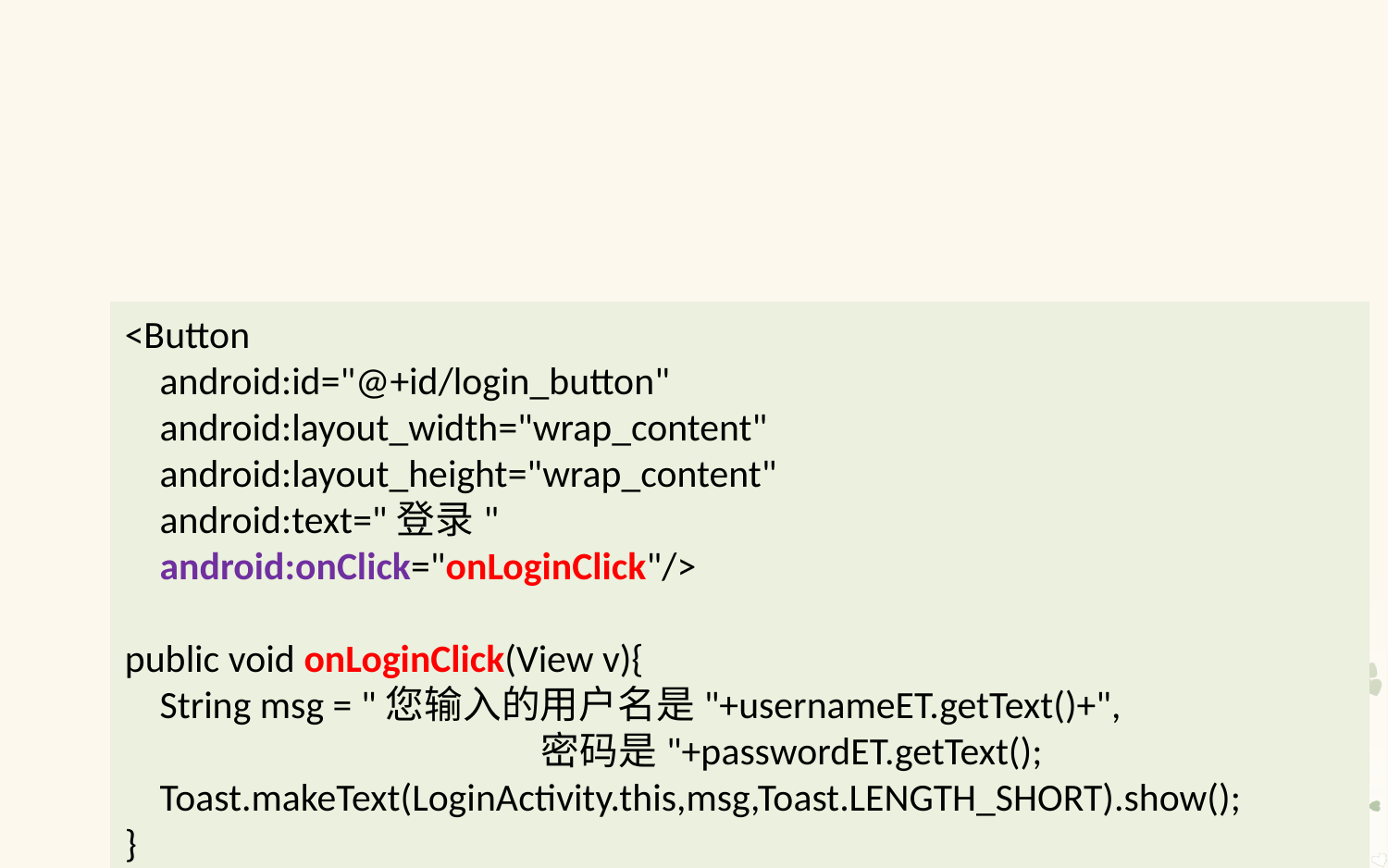

# ④ 绑定标签
指在界面布局文件中直接指定事件处理方法
例如：直接在按钮的布局代码中设置onClick属性，然后在Activity中定义相应方法即可。
<Button
    android:id="@+id/login_button"
    android:layout_width="wrap_content"
    android:layout_height="wrap_content"
    android:text="登录"
    android:onClick="onLoginClick"/>

public void onLoginClick(View v){
    String msg = "您输入的用户名是"+usernameET.getText()+",
			密码是"+passwordET.getText();
    Toast.makeText(LoginActivity.this,msg,Toast.LENGTH_SHORT).show();
}